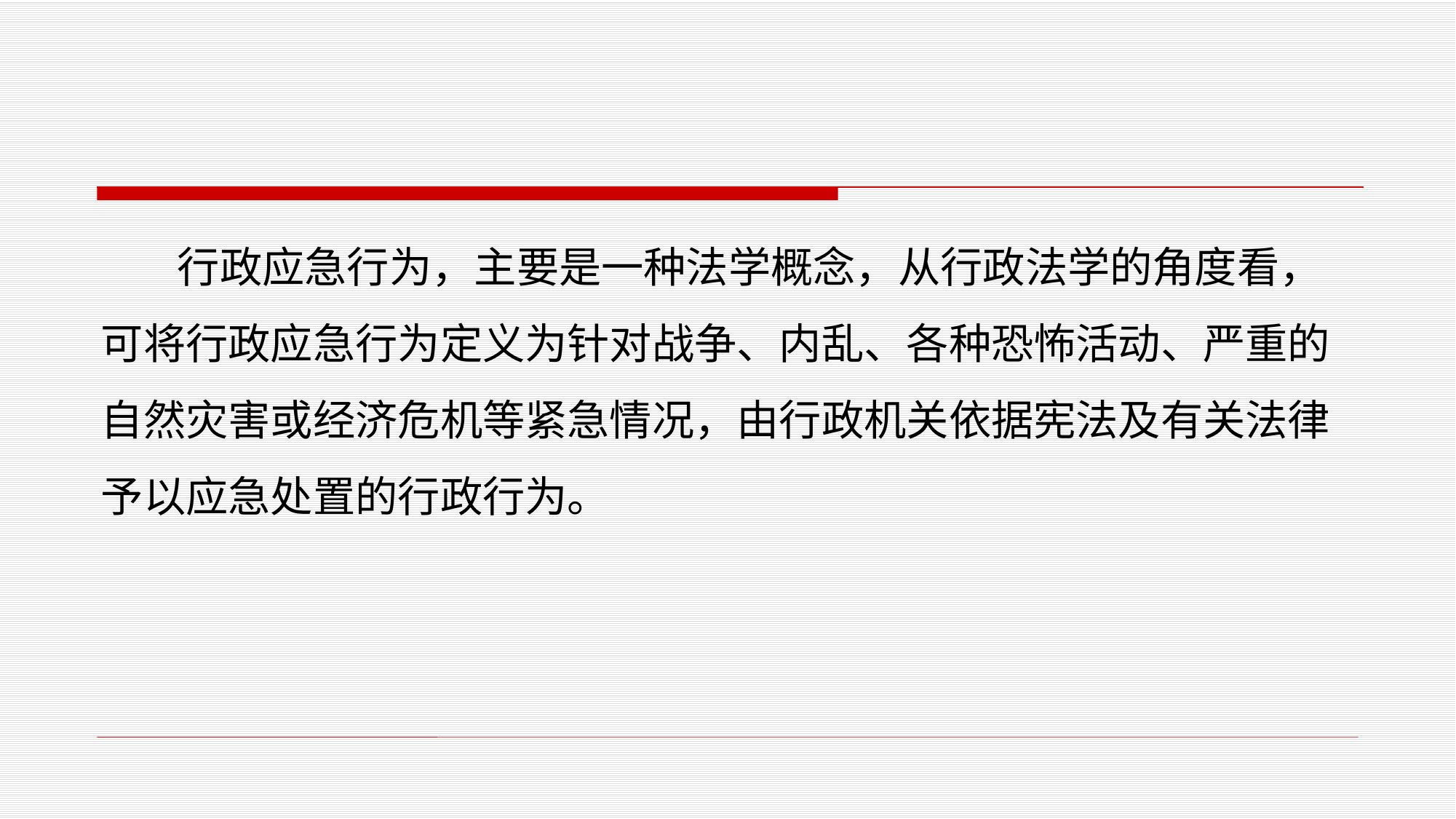

#
       行政应急行为，主要是一种法学概念，从行政法学的角度看，可将行政应急行为定义为针对战争、内乱、各种恐怖活动、严重的自然灾害或经济危机等紧急情况，由行政机关依据宪法及有关法律予以应急处置的行政行为。